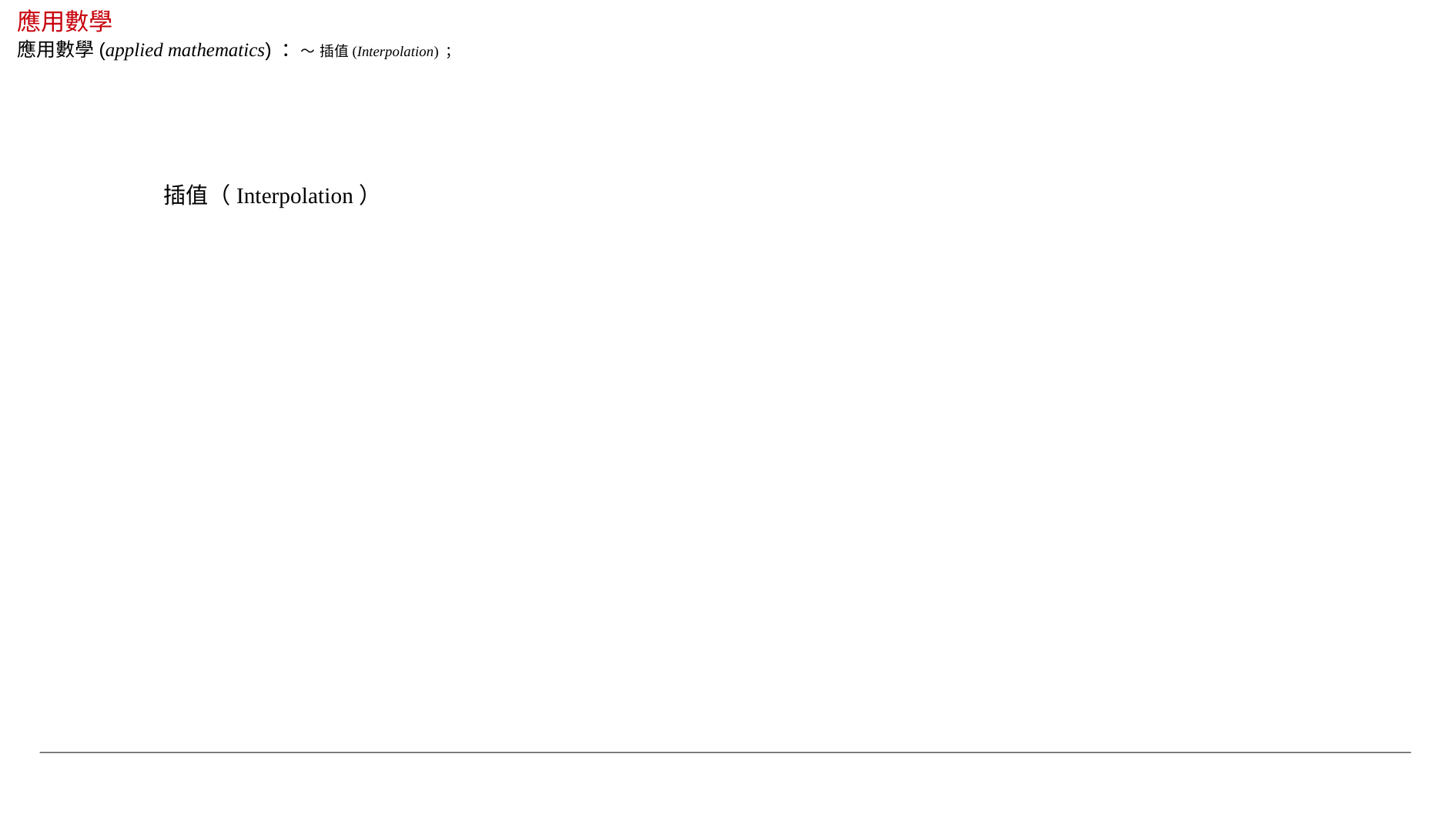

應用數學
應用數學(applied mathematics) ：～ 插值(Interpolation) ；
插值（Interpolation）